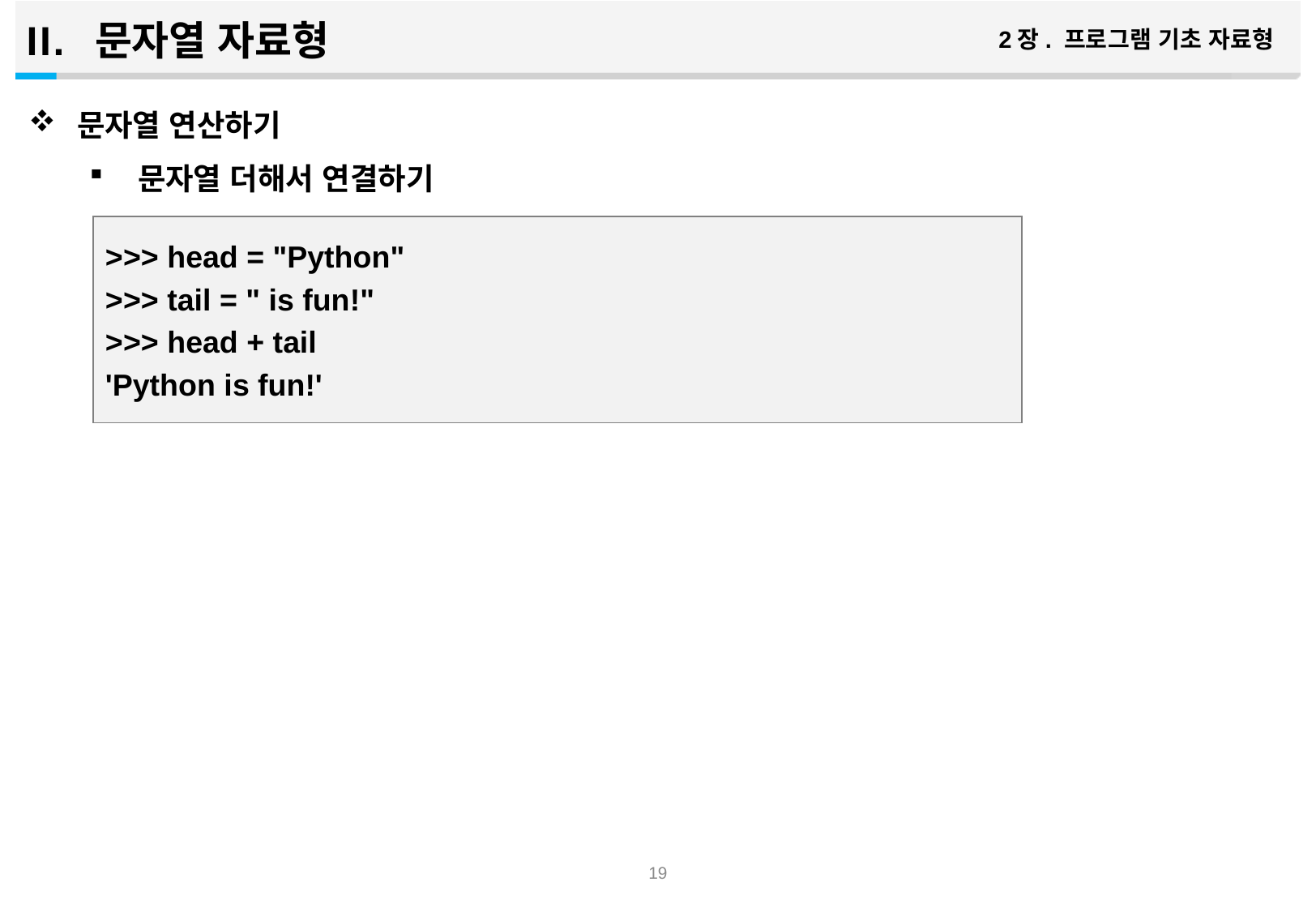

문자열 자료형
2장. 프로그램 기초 자료형
문자열 연산하기
문자열 더해서 연결하기
>>> head = "Python"
>>> tail = " is fun!"
>>> head + tail
'Python is fun!'
19